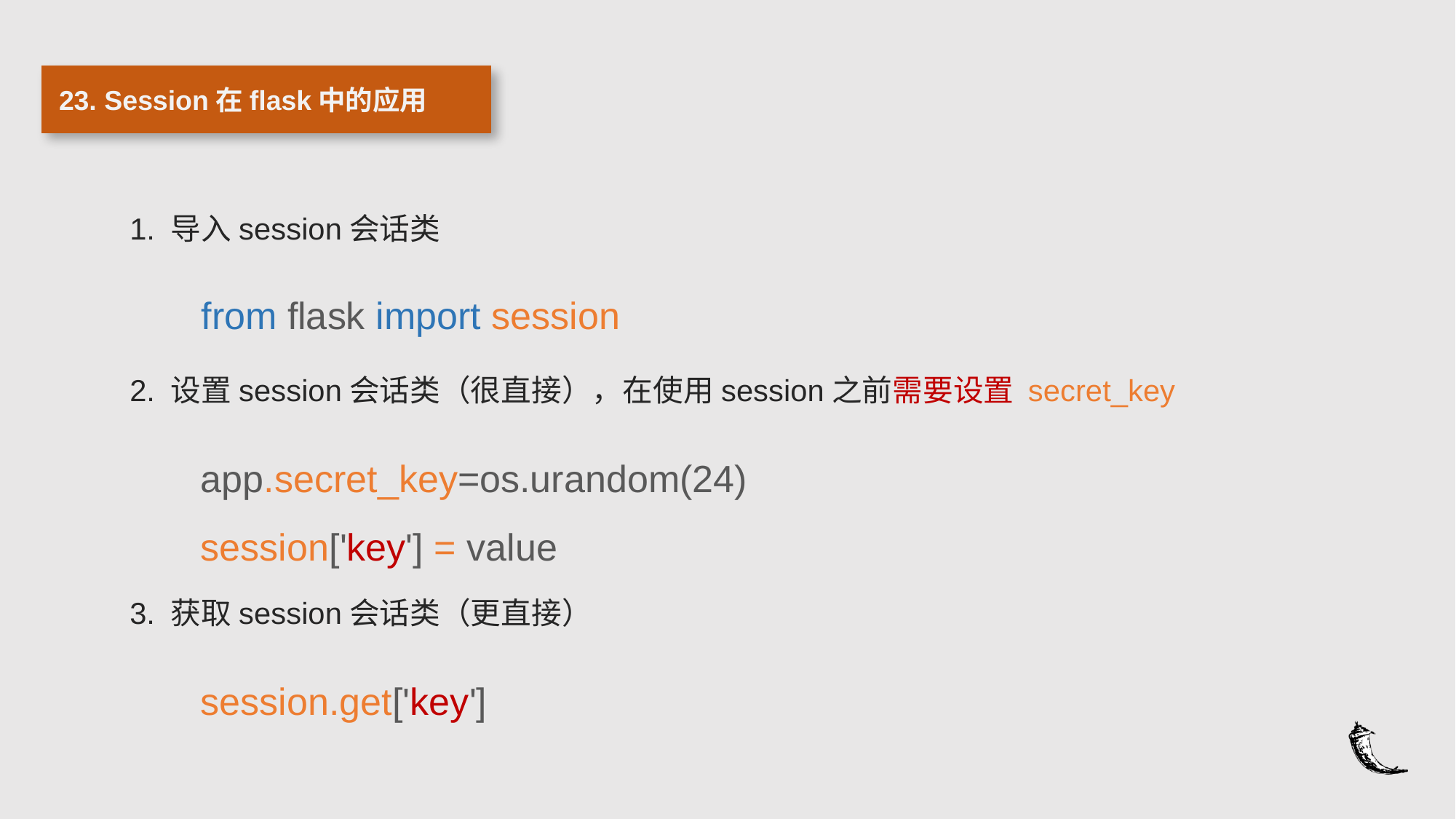

23. Session在flask中的应用
1. 导入session会话类
from flask import session
2. 设置session会话类（很直接），在使用session之前需要设置 secret_key
app.secret_key=os.urandom(24)
session['key'] = value
3. 获取session会话类（更直接）
session.get['key']